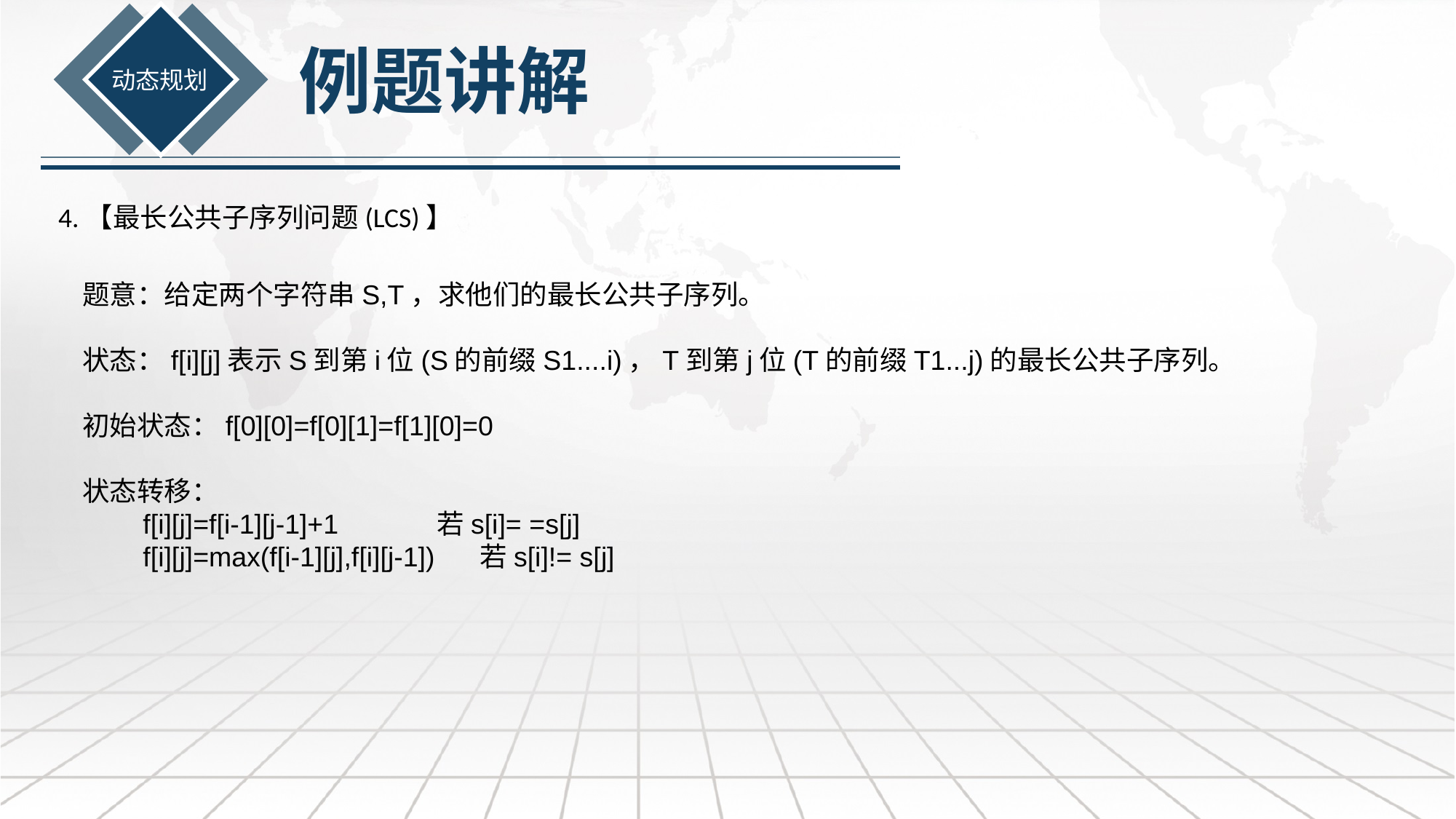

例题讲解
动态规划
4.【最长公共子序列问题(LCS)】
    题意：给定两个字符串S,T，求他们的最长公共子序列。

    状态：f[i][j]表示S到第i位(S的前缀S1....i)，T到第j位(T的前缀T1...j)的最长公共子序列。

    初始状态：f[0][0]=f[0][1]=f[1][0]=0

    状态转移：
            f[i][j]=f[i-1][j-1]+1            若s[i]= =s[j]
            f[i][j]=max(f[i-1][j],f[i][j-1])     若s[i]!= s[j]